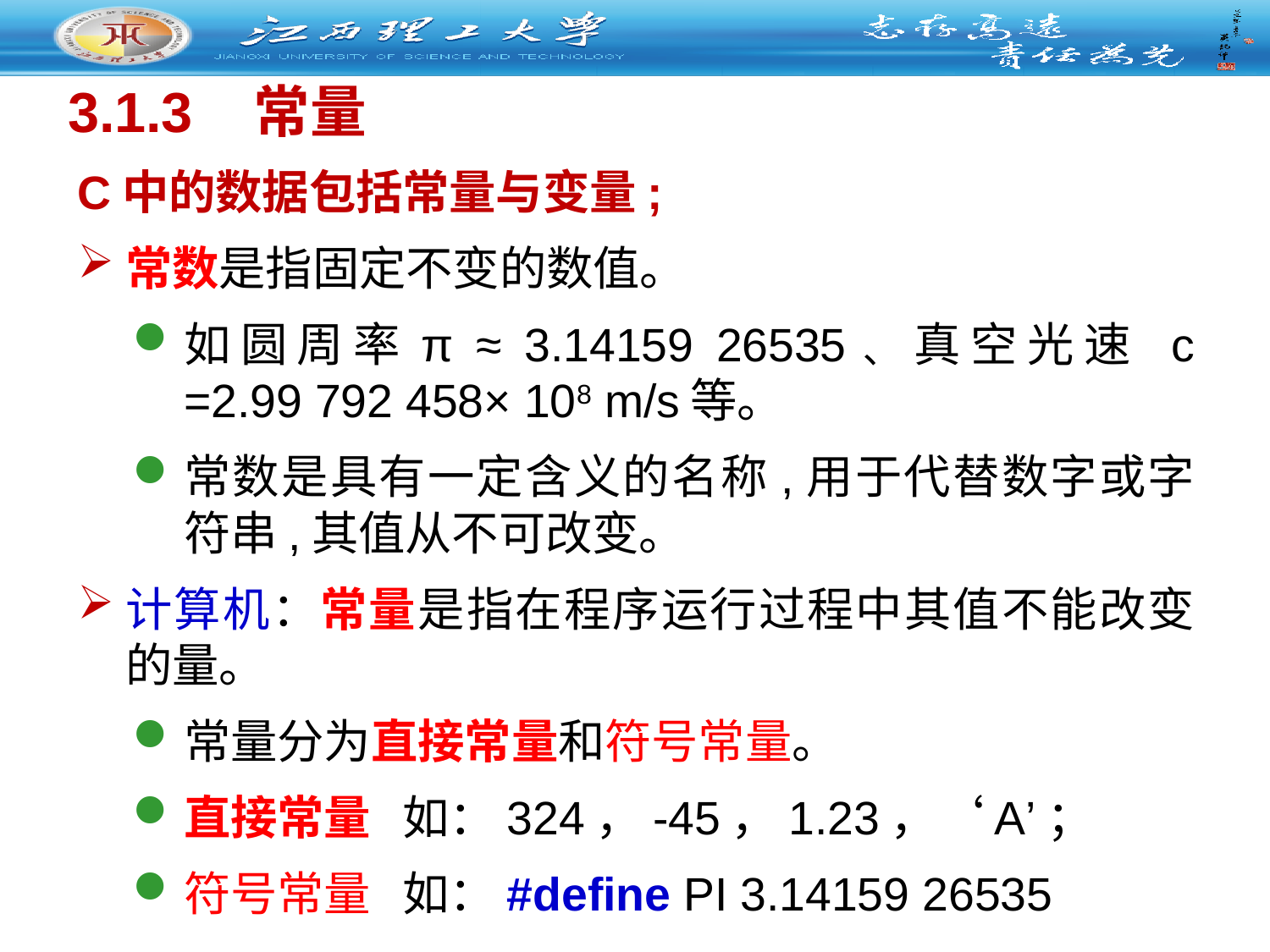

# 3.1.3   常量
C中的数据包括常量与变量;
常数是指固定不变的数值。
如圆周率π ≈ 3.14159 26535﹑真空光速 c =2.99 792 458× 108 m/s等。
常数是具有一定含义的名称,用于代替数字或字符串,其值从不可改变。
计算机：常量是指在程序运行过程中其值不能改变的量。
常量分为直接常量和符号常量。
直接常量   如：324，-45，1.23，‘A’；
符号常量   如：#define PI 3.14159 26535